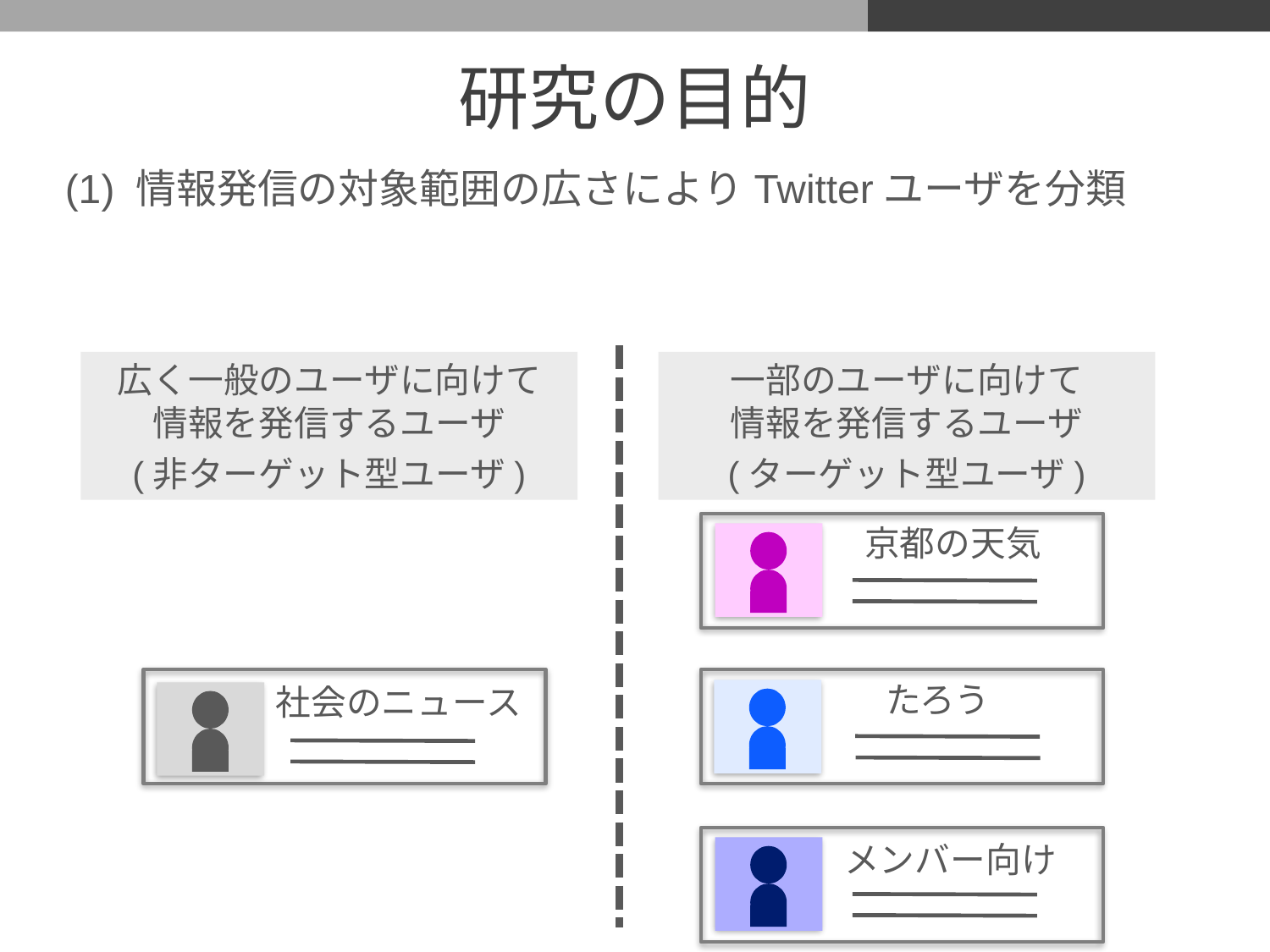

# 研究の目的
(1) 情報発信の対象範囲の広さによりTwitterユーザを分類

広く一般のユーザに向けて
情報を発信するユーザ
(非ターゲット型ユーザ)
一部のユーザに向けて
情報を発信するユーザ
(ターゲット型ユーザ)

京都の天気

たろう
社会のニュース

メンバー向け